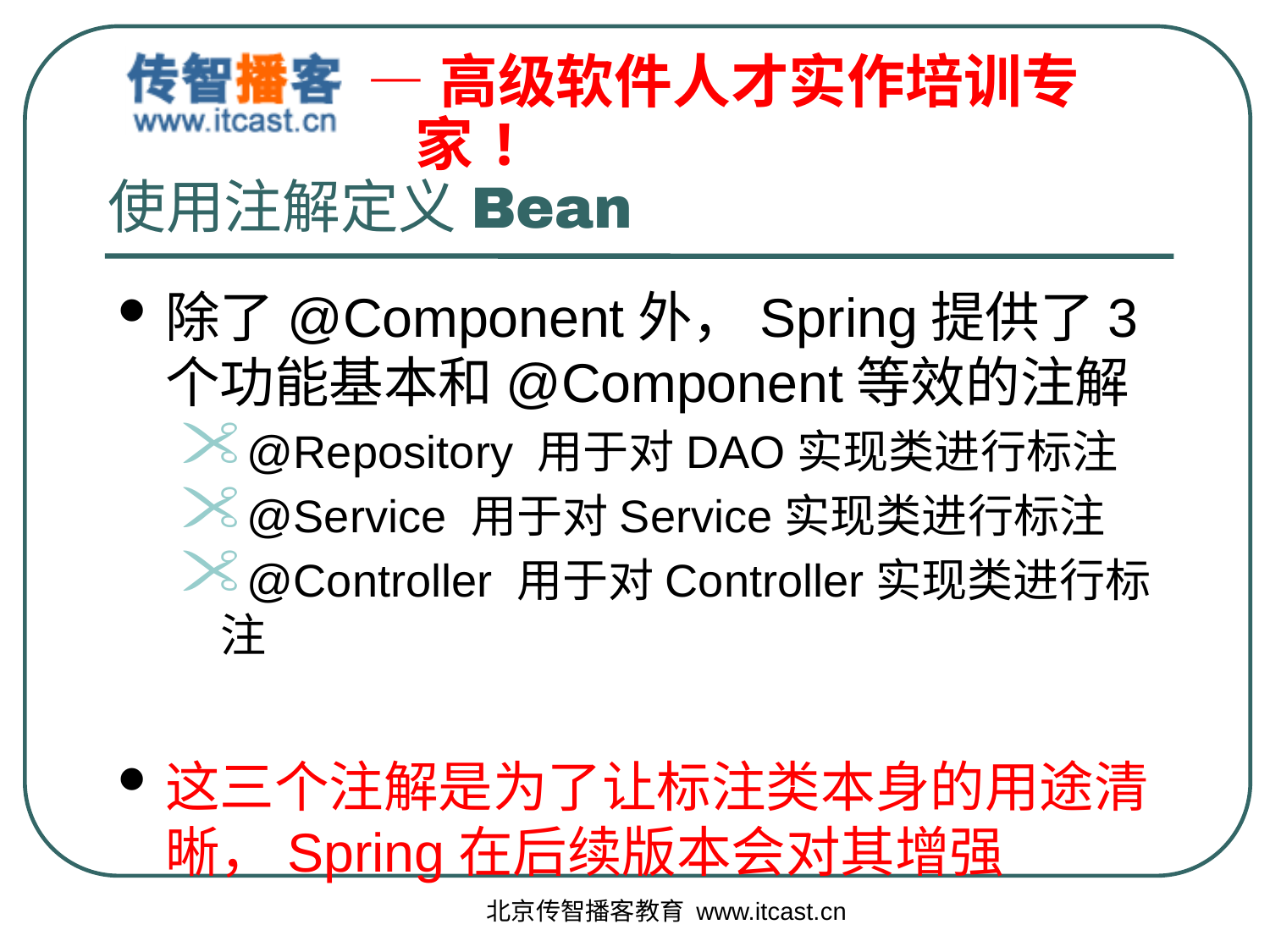

# 使用注解定义Bean
除了@Component外，Spring提供了3个功能基本和@Component等效的注解
@Repository 用于对DAO实现类进行标注
@Service 用于对Service实现类进行标注
@Controller 用于对Controller实现类进行标注

这三个注解是为了让标注类本身的用途清晰，Spring在后续版本会对其增强
北京传智播客教育 www.itcast.cn